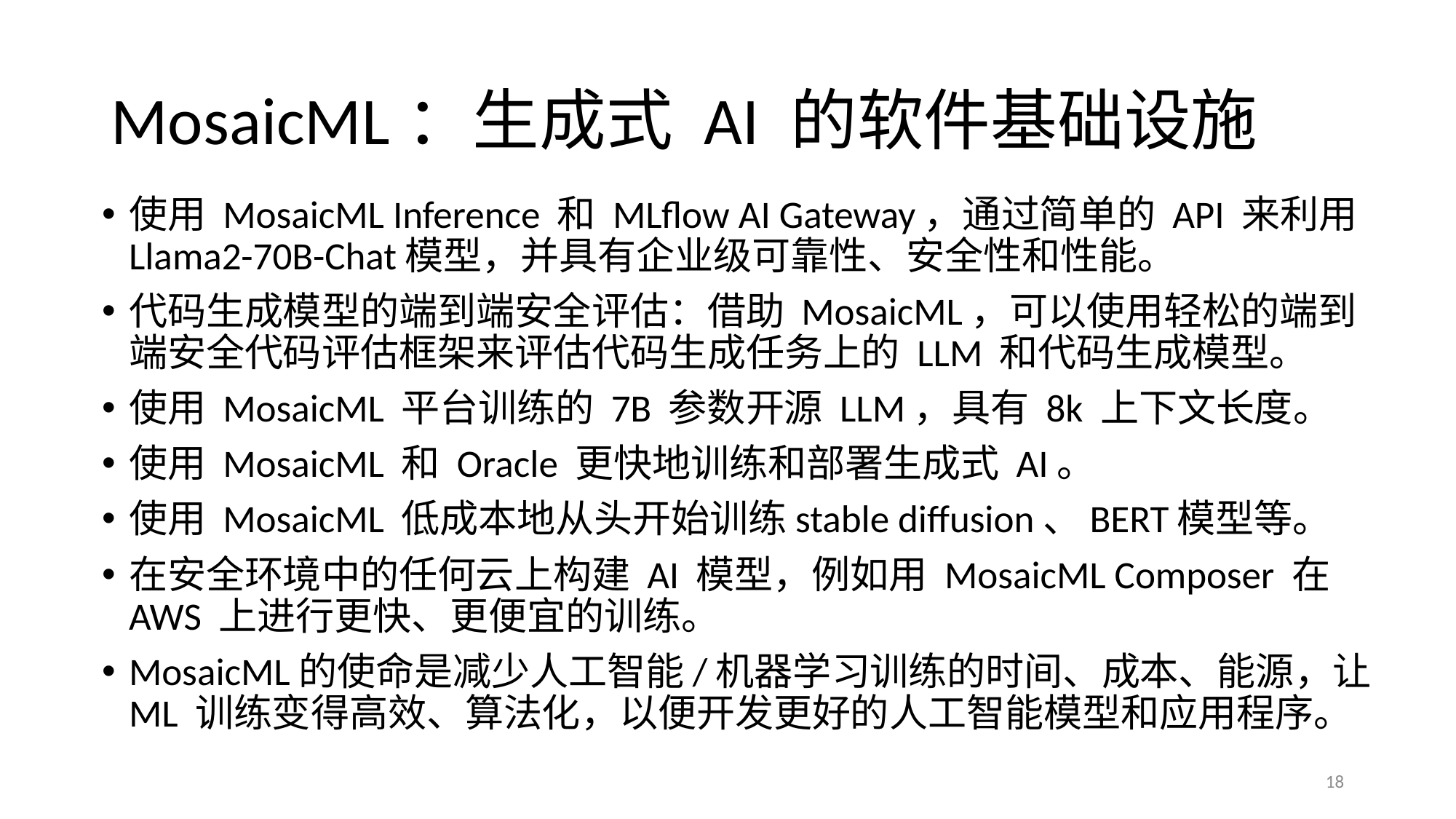

# MosaicML：生成式 AI 的软件基础设施
使用 MosaicML Inference 和 MLflow AI Gateway，通过简单的 API 来利用Llama2-70B-Chat模型，并具有企业级可靠性、安全性和性能。
代码生成模型的端到端安全评估：借助 MosaicML，可以使用轻松的端到端安全代码评估框架来评估代码生成任务上的 LLM 和代码生成模型。
使用 MosaicML 平台训练的 7B 参数开源 LLM，具有 8k 上下文长度。
使用 MosaicML 和 Oracle 更快地训练和部署生成式 AI。
使用 MosaicML 低成本地从头开始​​训练stable diffusion、BERT模型等。
在安全环境中的任何云上构建 AI 模型，例如用 MosaicML Composer 在 AWS 上进行更快、更便宜的训练。
MosaicML的使命是减少人工智能/机器学习训练的时间、成本、能源，让 ML 训练变得高效、算法化，以便开发更好的人工智能模型和应用程序。
18